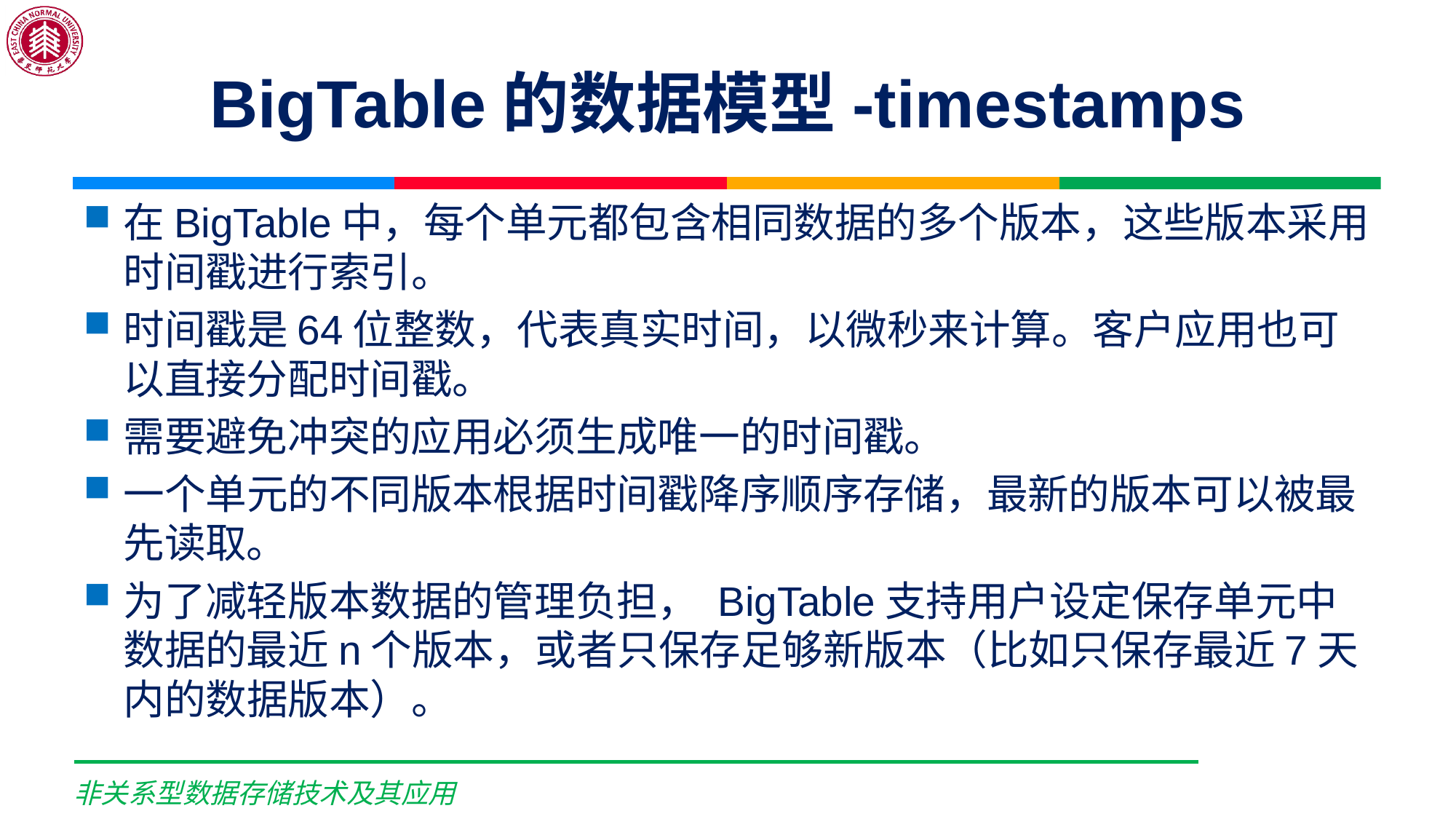

# BigTable的数据模型-timestamps
在BigTable中，每个单元都包含相同数据的多个版本，这些版本采用时间戳进行索引。
时间戳是64位整数，代表真实时间，以微秒来计算。客户应用也可以直接分配时间戳。
需要避免冲突的应用必须生成唯一的时间戳。
一个单元的不同版本根据时间戳降序顺序存储，最新的版本可以被最先读取。
为了减轻版本数据的管理负担， BigTable支持用户设定保存单元中数据的最近n个版本，或者只保存足够新版本（比如只保存最近7天内的数据版本）。